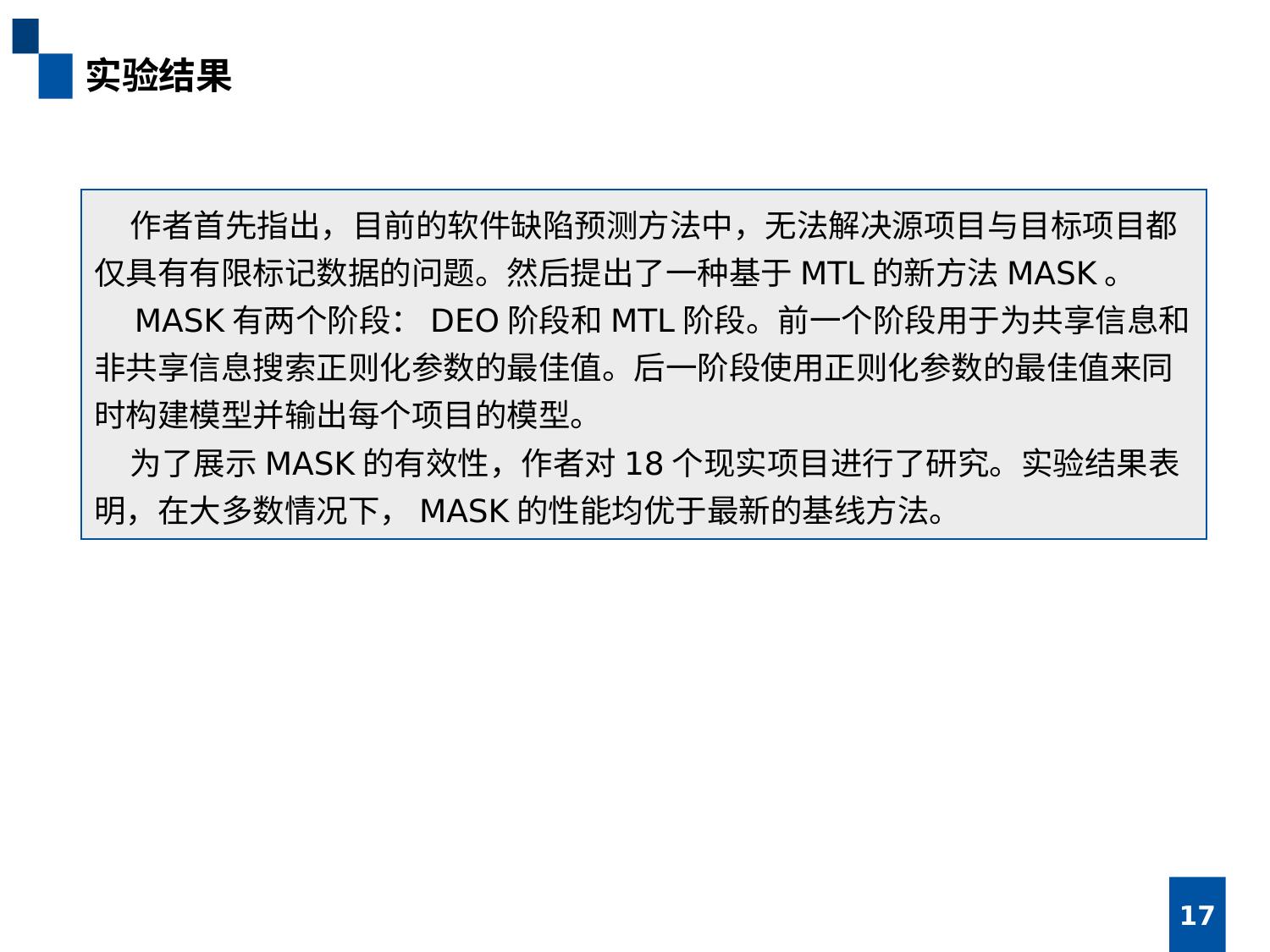

实验结果

    作者首先指出，目前的软件缺陷预测方法中，无法解决源项目与目标项目都仅具有有限标记数据的问题。然后提出了一种基于MTL的新方法MASK。
    MASK有两个阶段：DEO阶段和MTL阶段。前一个阶段用于为共享信息和非共享信息搜索正则化参数的最佳值。后一阶段使用正则化参数的最佳值来同时构建模型并输出每个项目的模型。
    为了展示MASK的有效性，作者对18个现实项目进行了研究。实验结果表明，在大多数情况下，MASK的性能均优于最新的基线方法。
17